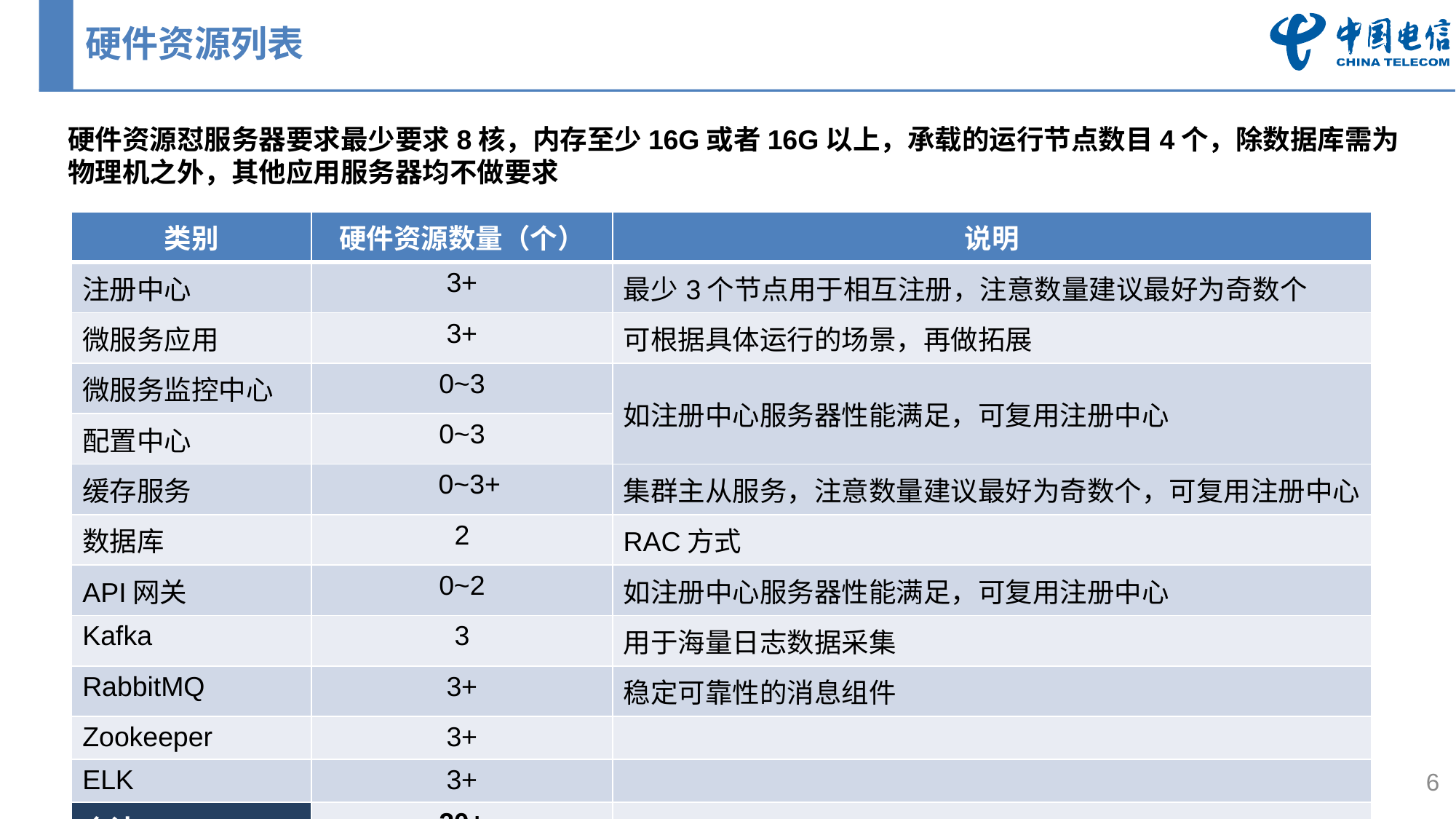

# 硬件资源列表
硬件资源怼服务器要求最少要求8核，内存至少16G或者16G以上，承载的运行节点数目4个，除数据库需为物理机之外，其他应用服务器均不做要求
| 类别 | 硬件资源数量（个） | 说明 |
| --- | --- | --- |
| 注册中心 | 3+ | 最少3个节点用于相互注册，注意数量建议最好为奇数个 |
| 微服务应用 | 3+ | 可根据具体运行的场景，再做拓展 |
| 微服务监控中心 | 0~3 | 如注册中心服务器性能满足，可复用注册中心 |
| 配置中心 | 0~3 |  |
| 缓存服务 | 0~3+ | 集群主从服务，注意数量建议最好为奇数个，可复用注册中心 |
| 数据库 | 2 | RAC方式 |
| API网关 | 0~2 | 如注册中心服务器性能满足，可复用注册中心 |
| Kafka | 3 | 用于海量日志数据采集 |
| RabbitMQ | 3+ | 稳定可靠性的消息组件 |
| Zookeeper | 3+ |  |
| ELK | 3+ |  |
| 合计 | 20+ |  |
6